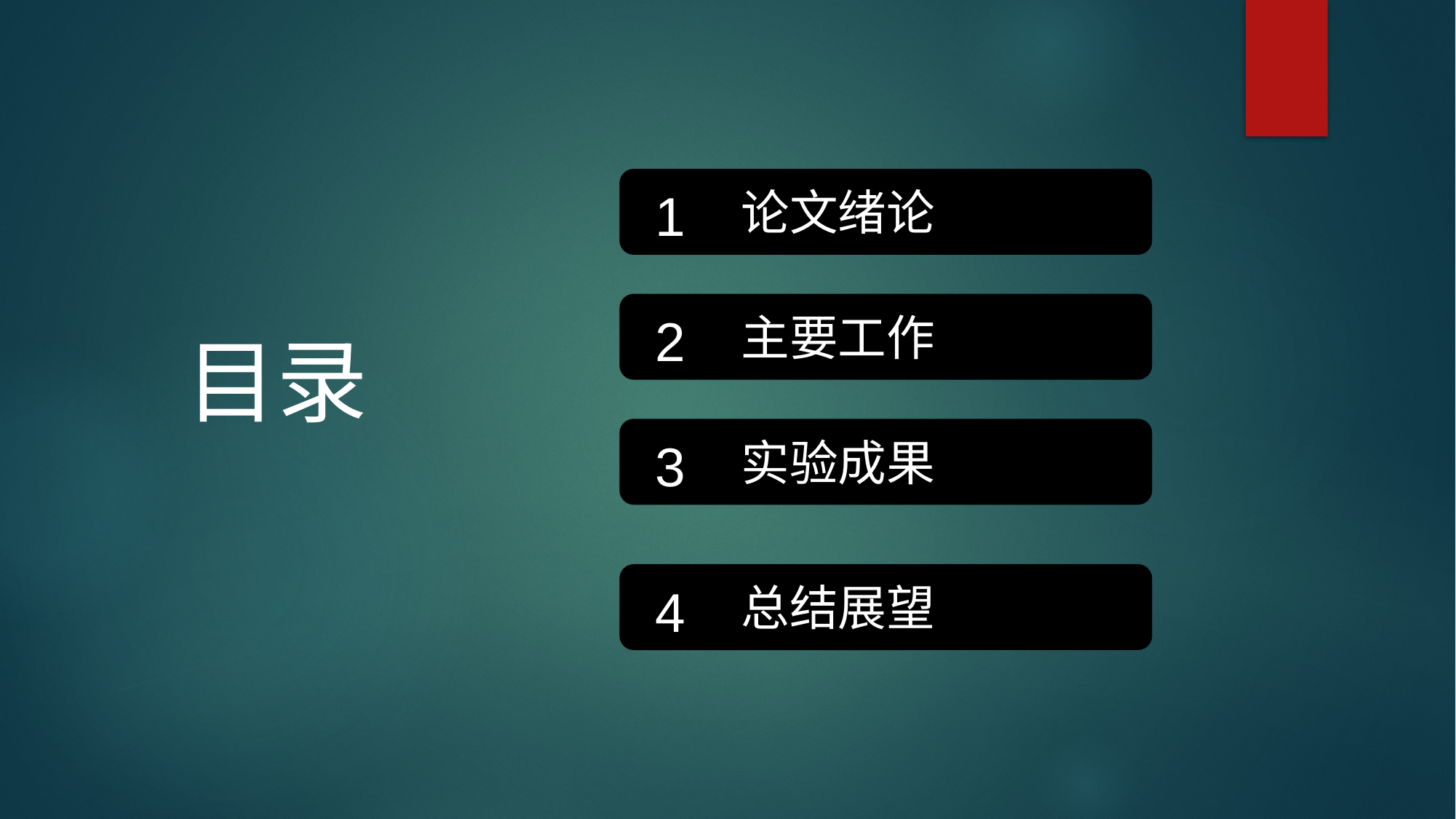

1
论文绪论

2
主要工作
目录

3
实验成果

4
总结展望